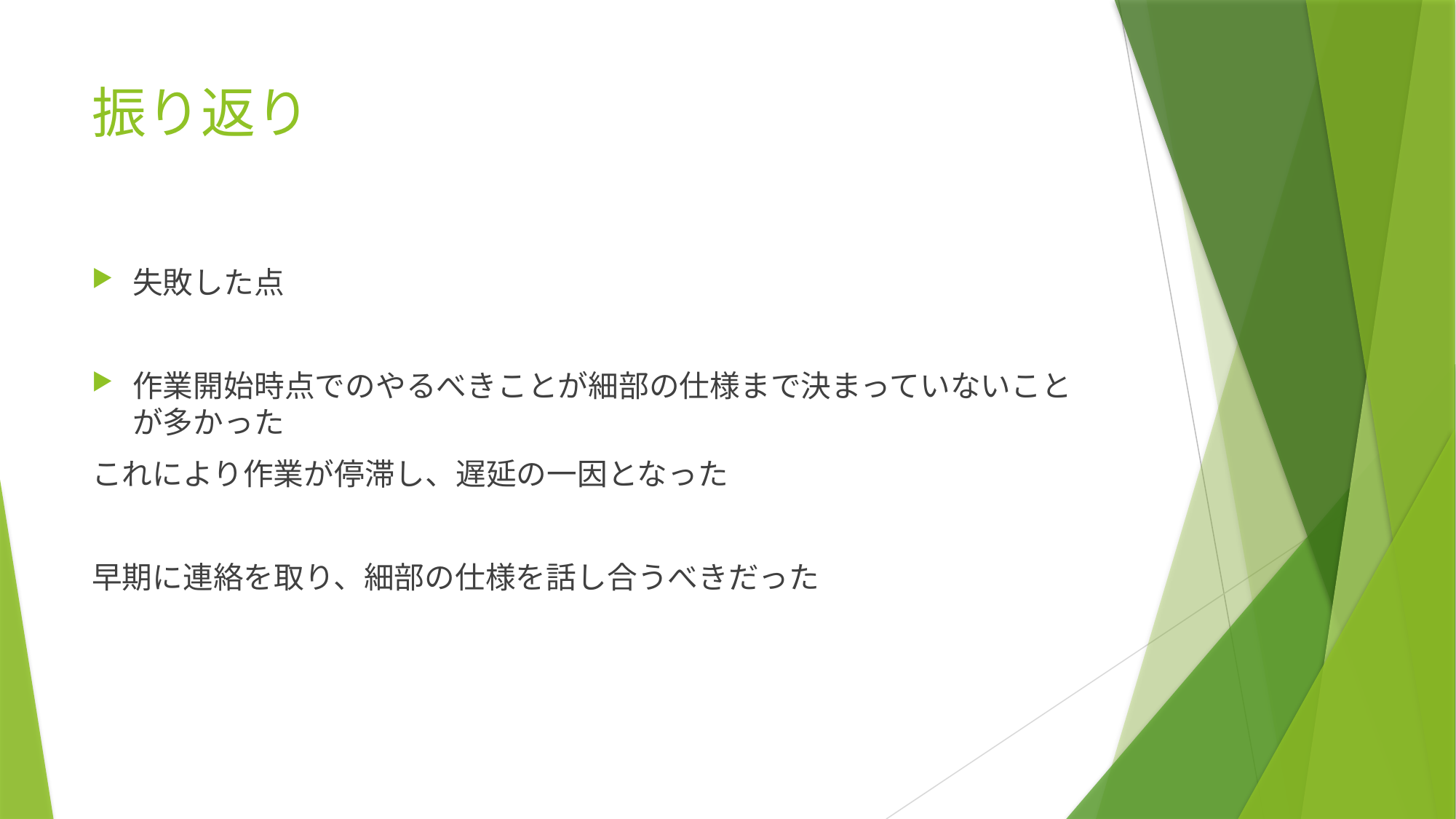

# 振り返り
失敗した点

作業開始時点でのやるべきことが細部の仕様まで決まっていないことが多かった
これにより作業が停滞し、遅延の一因となった

早期に連絡を取り、細部の仕様を話し合うべきだった